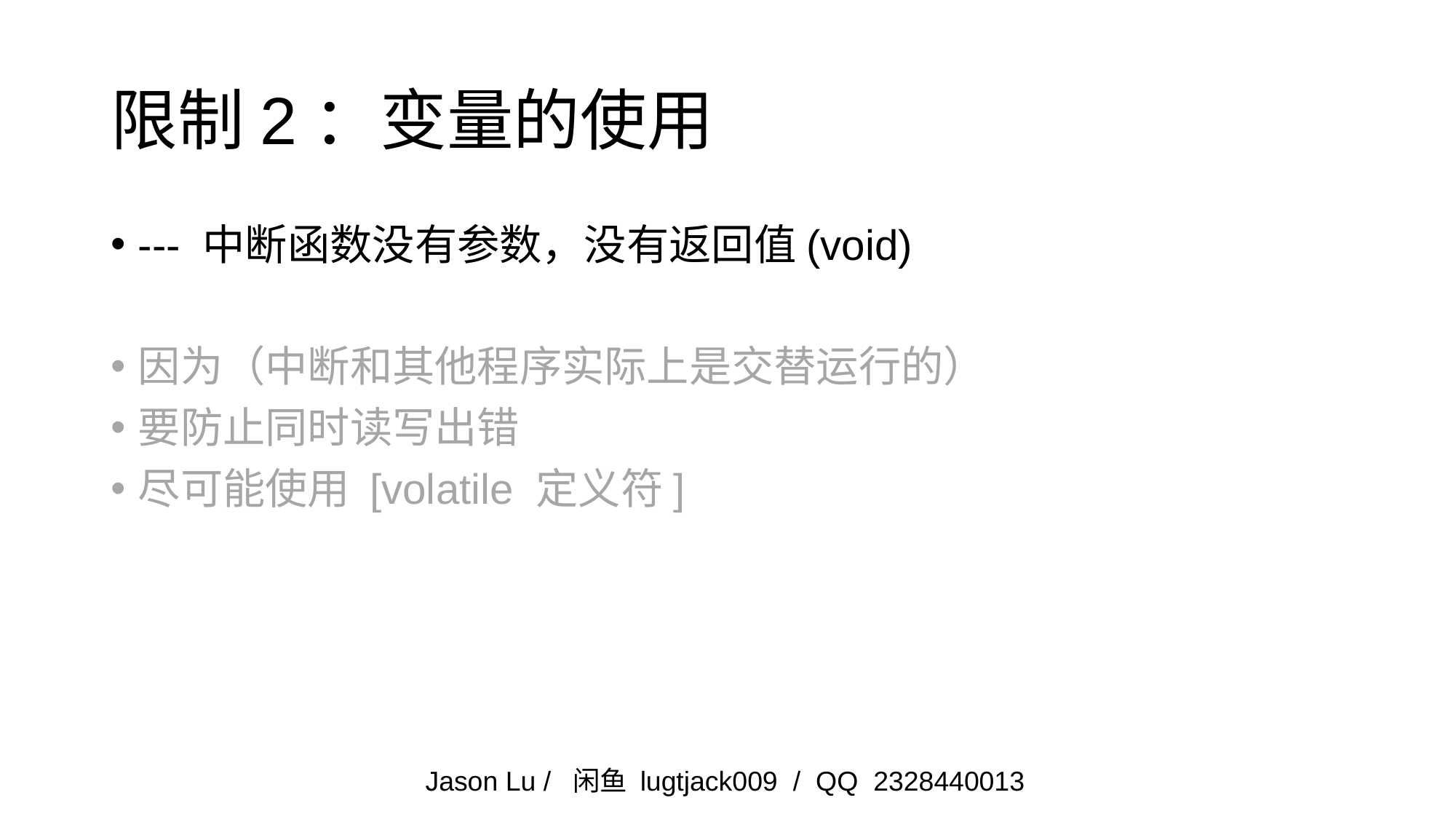

# 限制2：变量的使用
--- 中断函数没有参数，没有返回值(void)

因为（中断和其他程序实际上是交替运行的）
要防止同时读写出错
尽可能使用 [volatile 定义符]